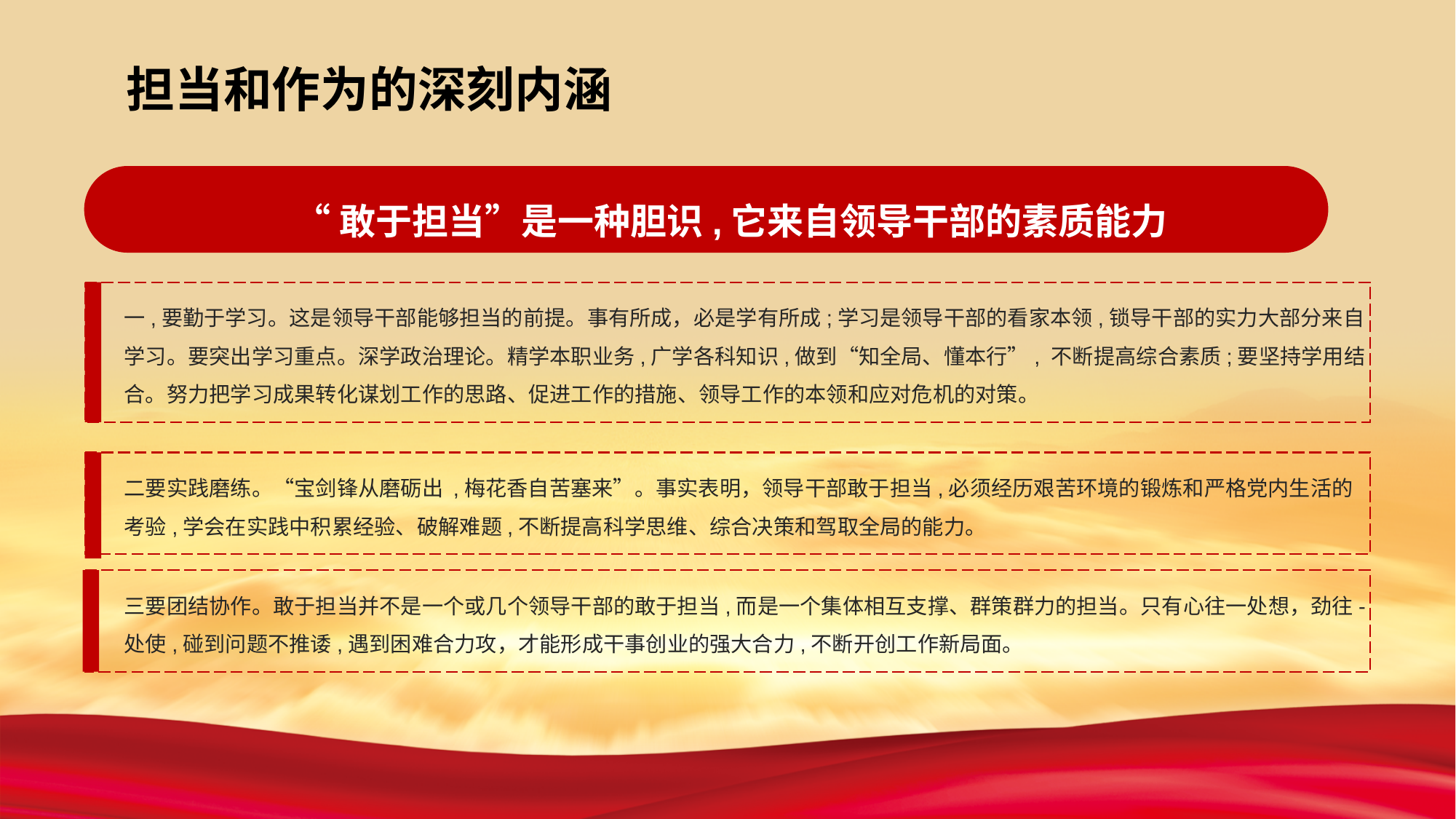

担当和作为的深刻内涵

“敢于担当”是一种胆识,它来自领导干部的素质能力

一,要勤于学习。这是领导干部能够担当的前提。事有所成，必是学有所成;学习是领导干部的看家本领,锁导干部的实力大部分来自学习。要突出学习重点。深学政治理论。精学本职业务,广学各科知识,做到“知全局、懂本行”, 不断提高综合素质;要坚持学用结合。努力把学习成果转化谋划工作的思路、促进工作的措施、领导工作的本领和应对危机的对策。

二要实践磨练。“宝剑锋从磨砺出 ,梅花香自苦塞来”。事实表明，领导干部敢于担当,必须经历艰苦环境的锻炼和严格党内生活的考验,学会在实践中积累经验、破解难题,不断提高科学思维、综合决策和驾取全局的能力。

三要团结协作。敢于担当并不是一个或几个领导干部的敢于担当,而是一个集体相互支撑、群策群力的担当。只有心往一处想，劲往-处使,碰到问题不推诿,遇到困难合力攻，才能形成干事创业的强大合力,不断开创工作新局面。